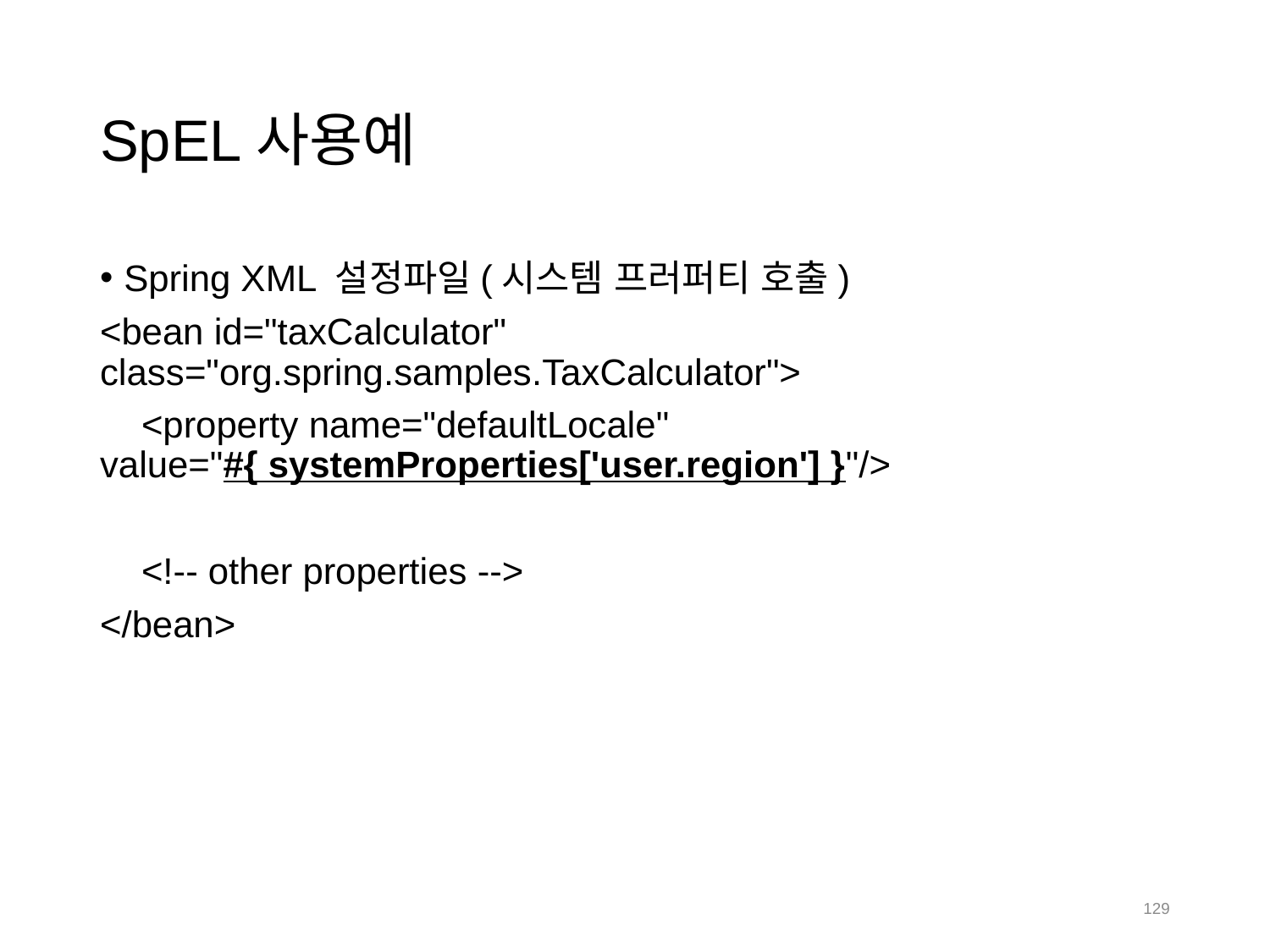

# SpEL사용예
Spring XML 설정파일(시스템 프러퍼티 호출)
<bean id="taxCalculator" class="org.spring.samples.TaxCalculator">
    <property name="defaultLocale" value="#{ systemProperties['user.region'] }"/>

    <!-- other properties -->
</bean>

129